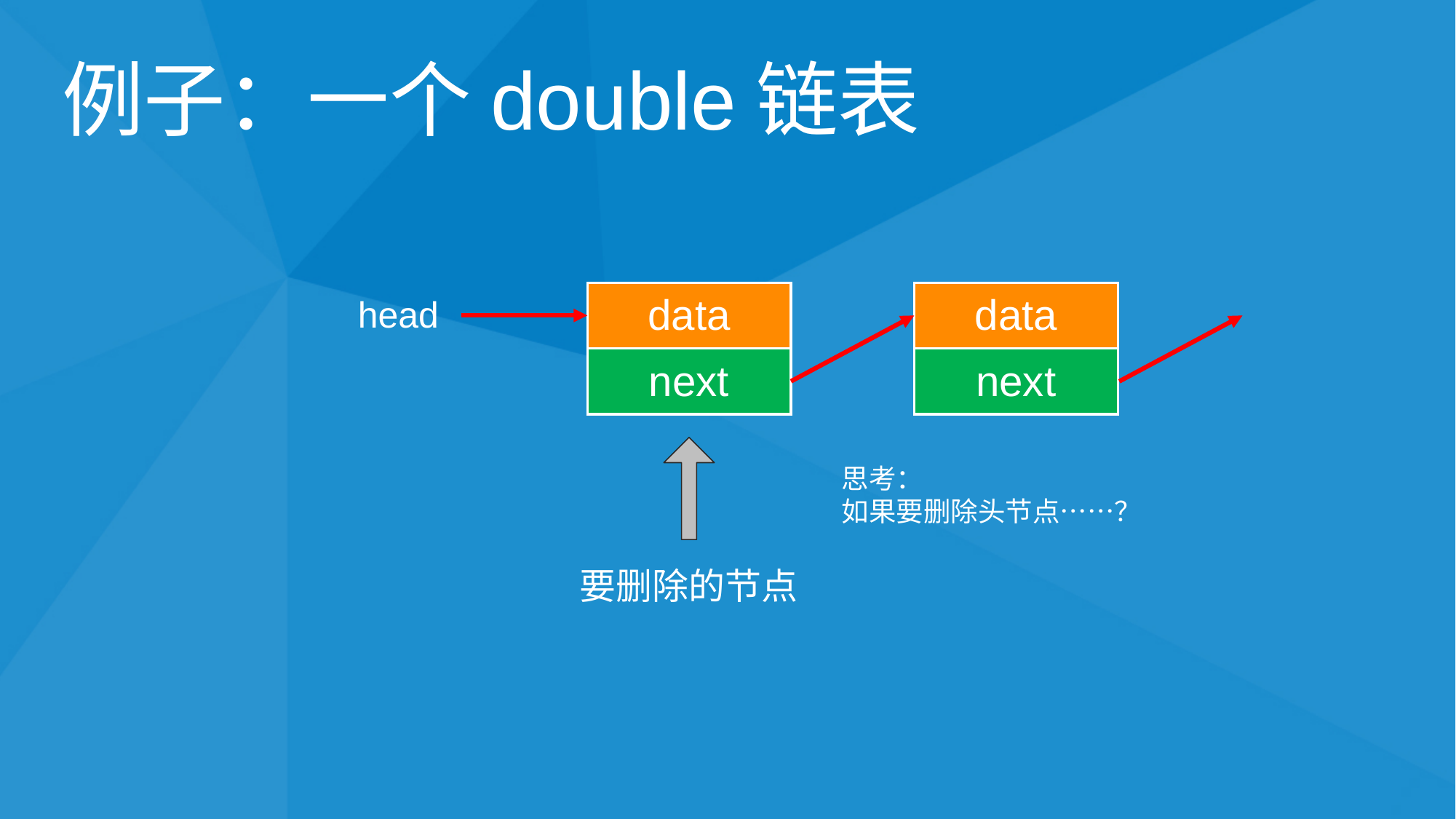

# 例子：一个double链表
data
next
data
next
head

思考：
如果要删除头节点……？
要删除的节点